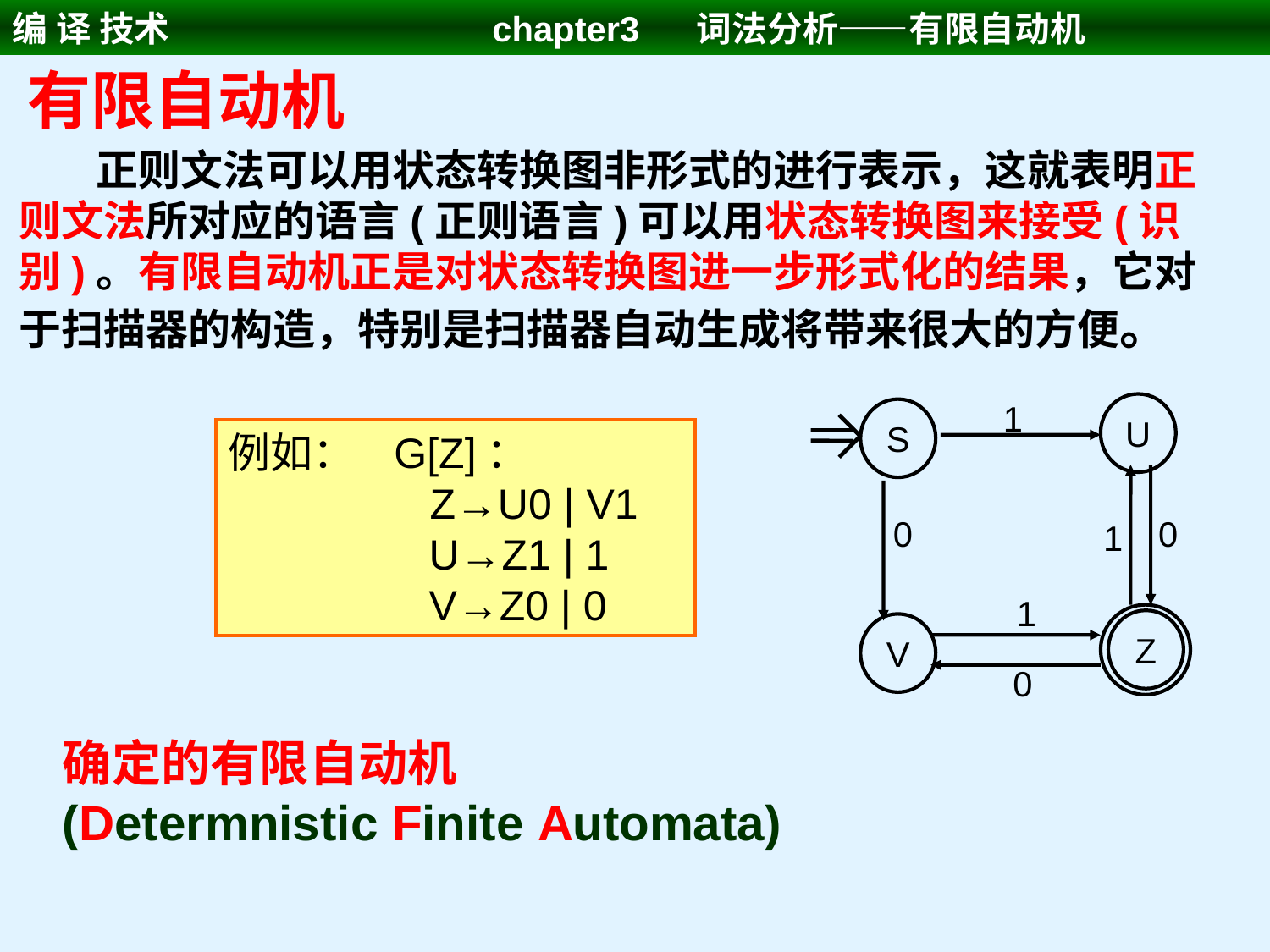

有限自动机
       正则文法可以用状态转换图非形式的进行表示，这就表明正则文法所对应的语言(正则语言)可以用状态转换图来接受(识别)。有限自动机正是对状态转换图进一步形式化的结果，它对于扫描器的构造，特别是扫描器自动生成将带来很大的方便。
1
U
S

例如：   G[Z]：
                 Z→U0 | V1
                 U→Z1 | 1
                 V→Z0 | 0

0
0
1
1

Z
V

0

确定的有限自动机
(Determnistic Finite Automata)